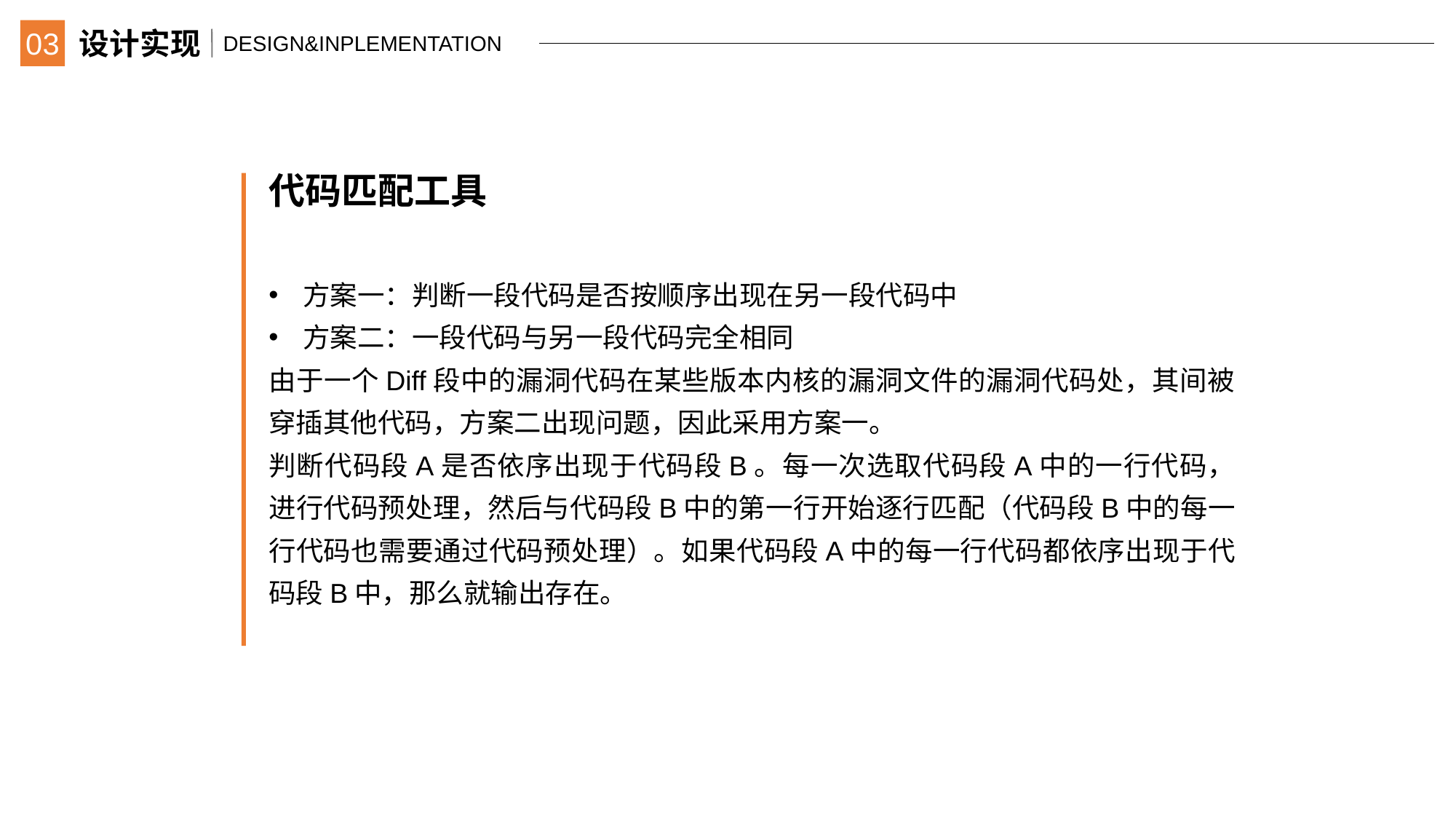

03
设计实现

DESIGN&INPLEMENTATION
代码匹配工具

方案一：判断一段代码是否按顺序出现在另一段代码中
方案二：一段代码与另一段代码完全相同
由于一个Diff段中的漏洞代码在某些版本内核的漏洞文件的漏洞代码处，其间被穿插其他代码，方案二出现问题，因此采用方案一。
判断代码段A是否依序出现于代码段B。每一次选取代码段A中的一行代码，进行代码预处理，然后与代码段B中的第一行开始逐行匹配（代码段B中的每一行代码也需要通过代码预处理）。如果代码段A中的每一行代码都依序出现于代码段B中，那么就输出存在。